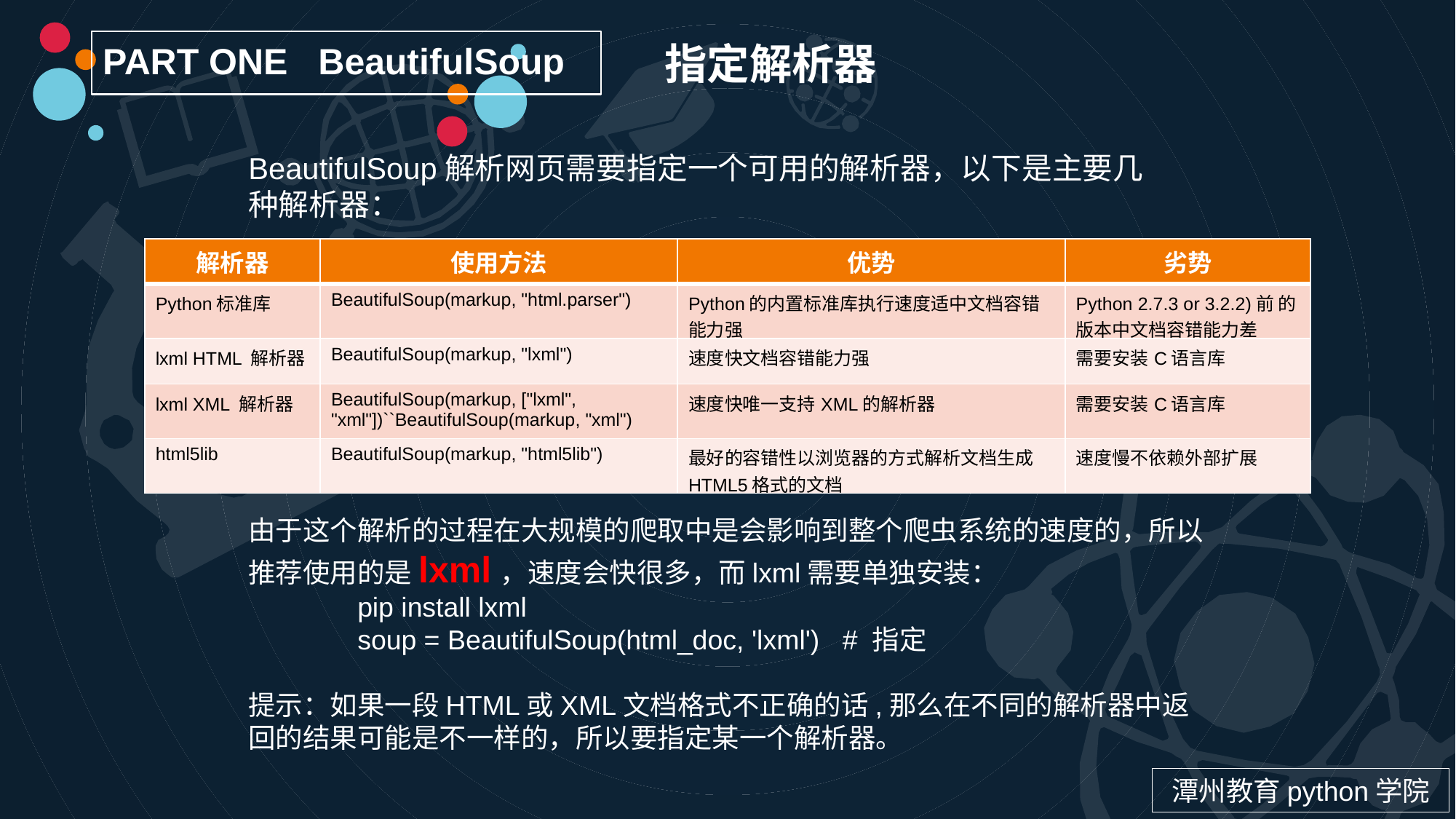

PART ONE   BeautifulSoup
指定解析器
BeautifulSoup解析网页需要指定一个可用的解析器，以下是主要几种解析器：
| 解析器 | 使用方法 | 优势 | 劣势 |
| --- | --- | --- | --- |
| Python标准库 | BeautifulSoup(markup, "html.parser") | Python的内置标准库执行速度适中文档容错能力强 | Python 2.7.3 or 3.2.2)前 的版本中文档容错能力差 |
| lxml HTML 解析器 | BeautifulSoup(markup, "lxml") | 速度快文档容错能力强 | 需要安装C语言库 |
| lxml XML 解析器 | BeautifulSoup(markup, ["lxml", "xml"])``BeautifulSoup(markup, "xml") | 速度快唯一支持XML的解析器 | 需要安装C语言库 |
| html5lib | BeautifulSoup(markup, "html5lib") | 最好的容错性以浏览器的方式解析文档生成HTML5格式的文档 | 速度慢不依赖外部扩展 |
由于这个解析的过程在大规模的爬取中是会影响到整个爬虫系统的速度的，所以推荐使用的是lxml，速度会快很多，而lxml需要单独安装：
	pip install lxml
	soup = BeautifulSoup(html_doc, 'lxml')   # 指定

提示：如果一段HTML或XML文档格式不正确的话,那么在不同的解析器中返回的结果可能是不一样的，所以要指定某一个解析器。
潭州教育python学院